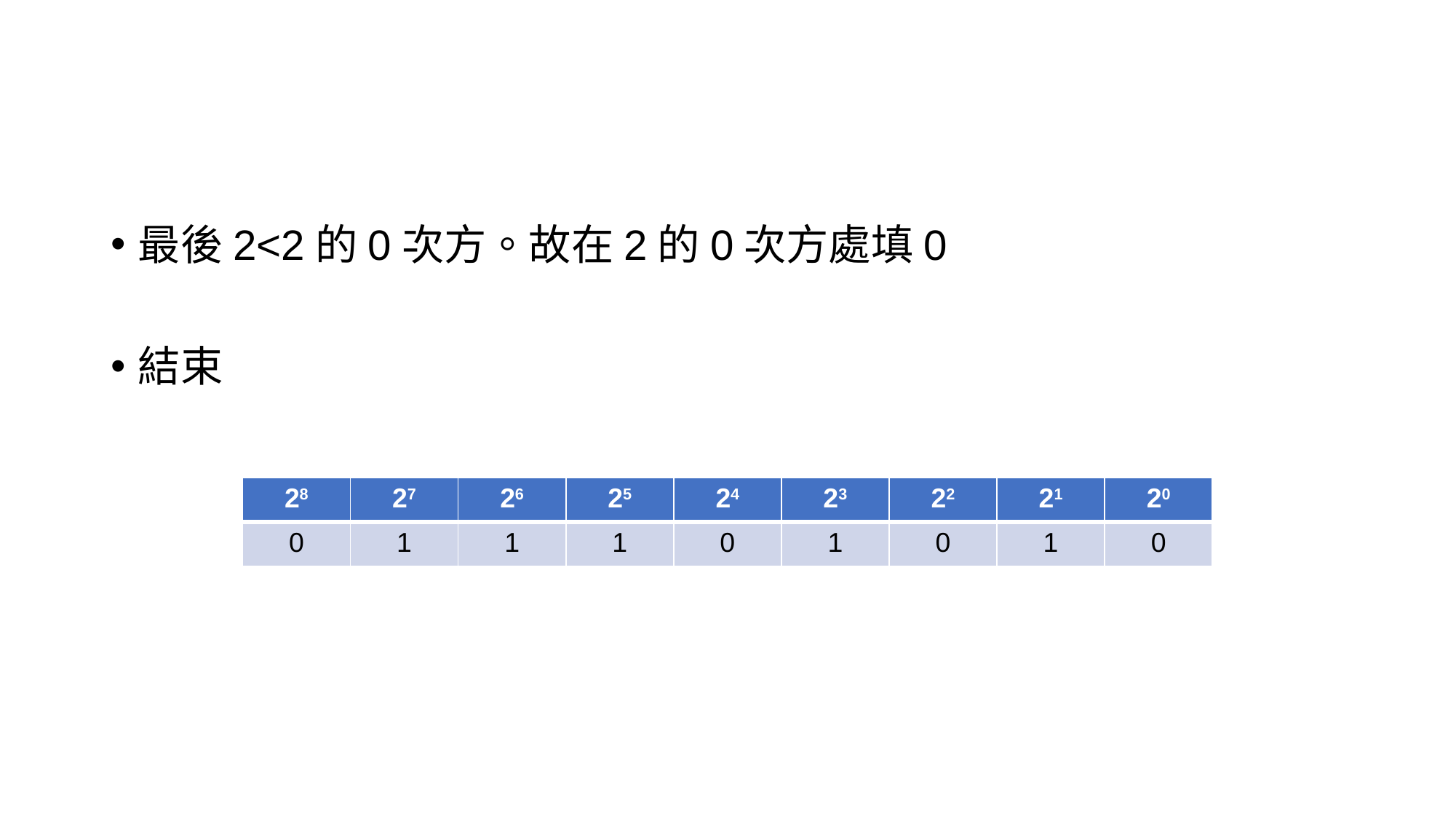

#
最後2<2的0次方。故在2的0次方處填0

結束
| 28 | 27 | 26 | 25 | 24 | 23 | 22 | 21 | 20 |
| --- | --- | --- | --- | --- | --- | --- | --- | --- |
| 0 | 1 | 1 | 1 | 0 | 1 | 0 | 1 | 0 |